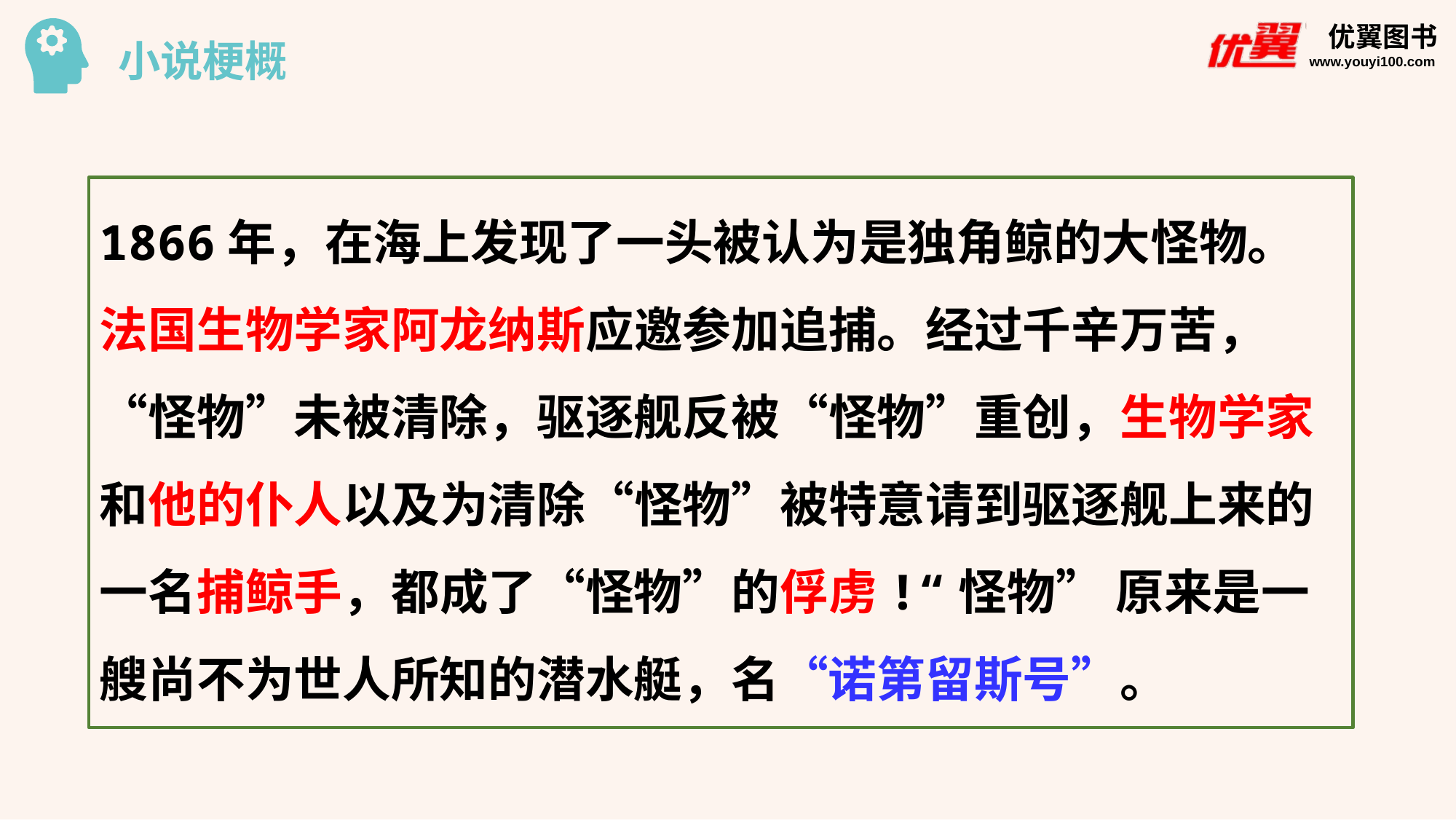

小说梗概
1866年，在海上发现了一头被认为是独角鲸的大怪物。法国生物学家阿龙纳斯应邀参加追捕。经过千辛万苦，“怪物”未被清除，驱逐舰反被“怪物”重创，生物学家和他的仆人以及为清除“怪物”被特意请到驱逐舰上来的一名捕鲸手，都成了“怪物”的俘虏!“怪物” 原来是一艘尚不为世人所知的潜水艇，名“诺第留斯号”。